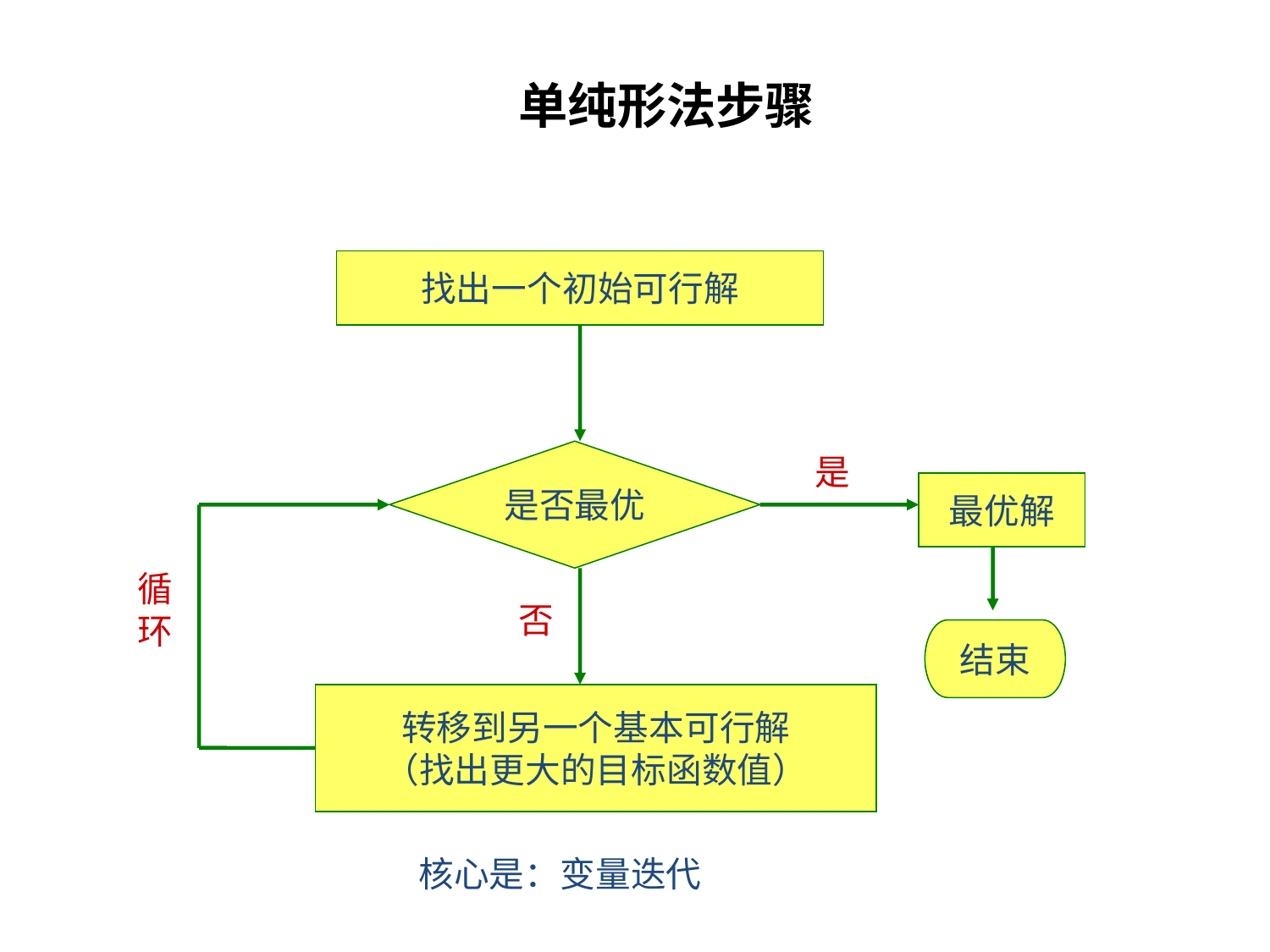

# 单纯形法步骤
找出一个初始可行解

是否最优
是
最优解

循
环

否
结束
转移到另一个基本可行解
（找出更大的目标函数值）

核心是：变量迭代